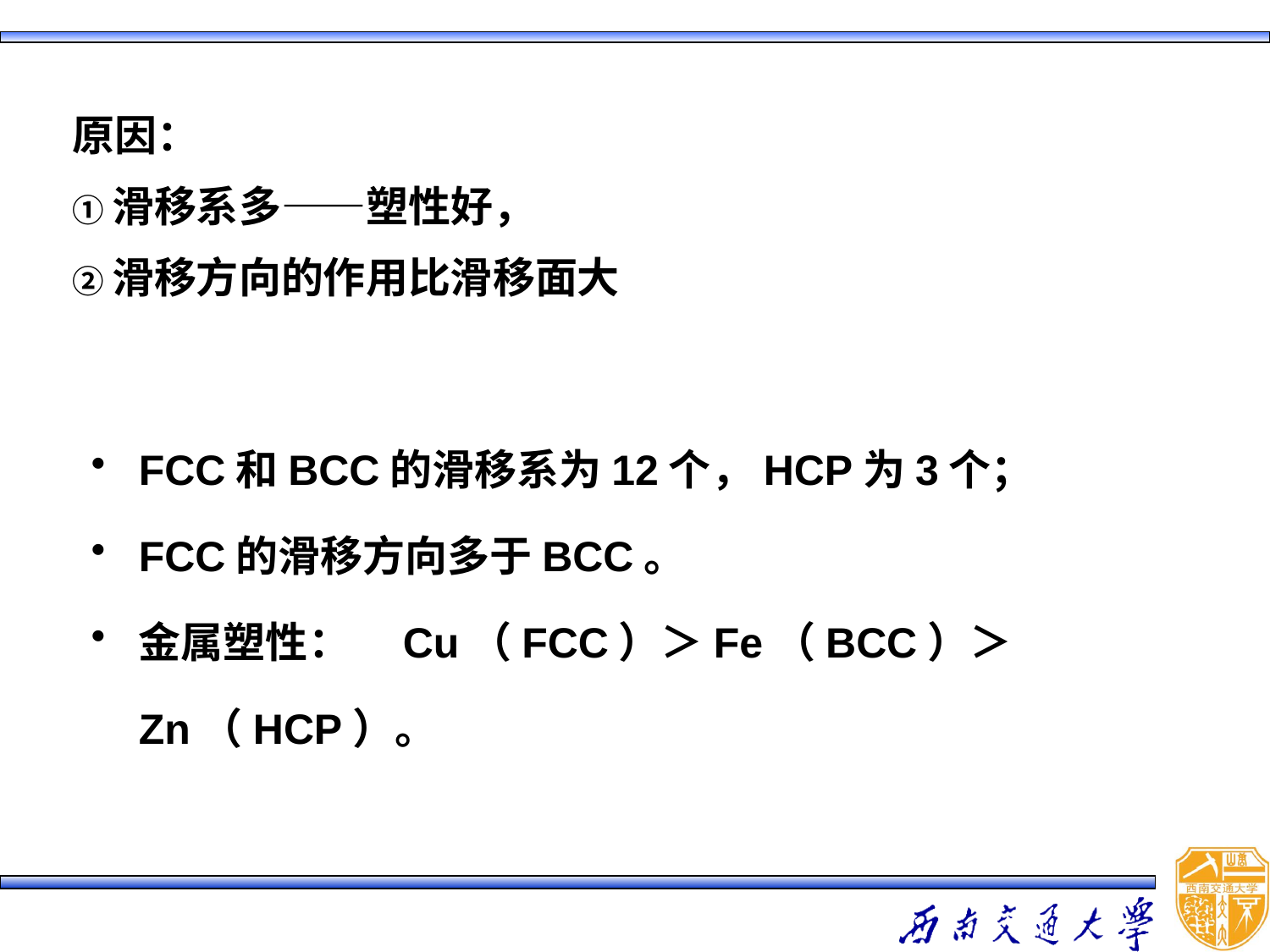

原因：
①滑移系多——塑性好，
②滑移方向的作用比滑移面大
FCC和BCC的滑移系为12个，HCP为3个；
FCC的滑移方向多于BCC。
金属塑性：　Cu（FCC）＞Fe（BCC）＞Zn（HCP）。